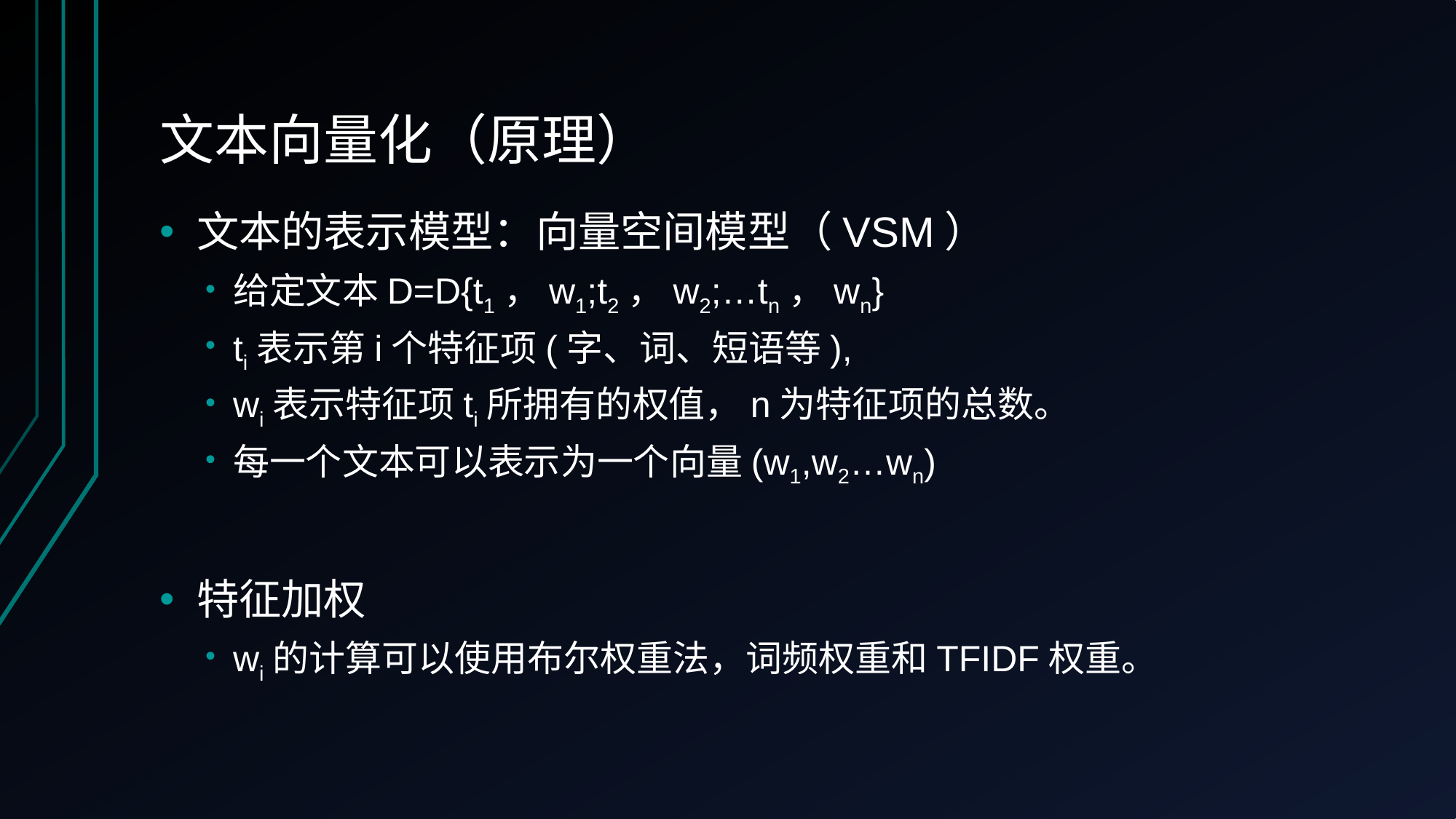

# 文本向量化（原理）
文本的表示模型：向量空间模型（VSM）
给定文本D=D{t1，w1;t2，w2;…tn，wn}
ti表示第i个特征项(字、词、短语等),
wi表示特征项ti所拥有的权值，n为特征项的总数。
每一个文本可以表示为一个向量(w1,w2…wn)

特征加权
wi的计算可以使用布尔权重法，词频权重和TFIDF权重。